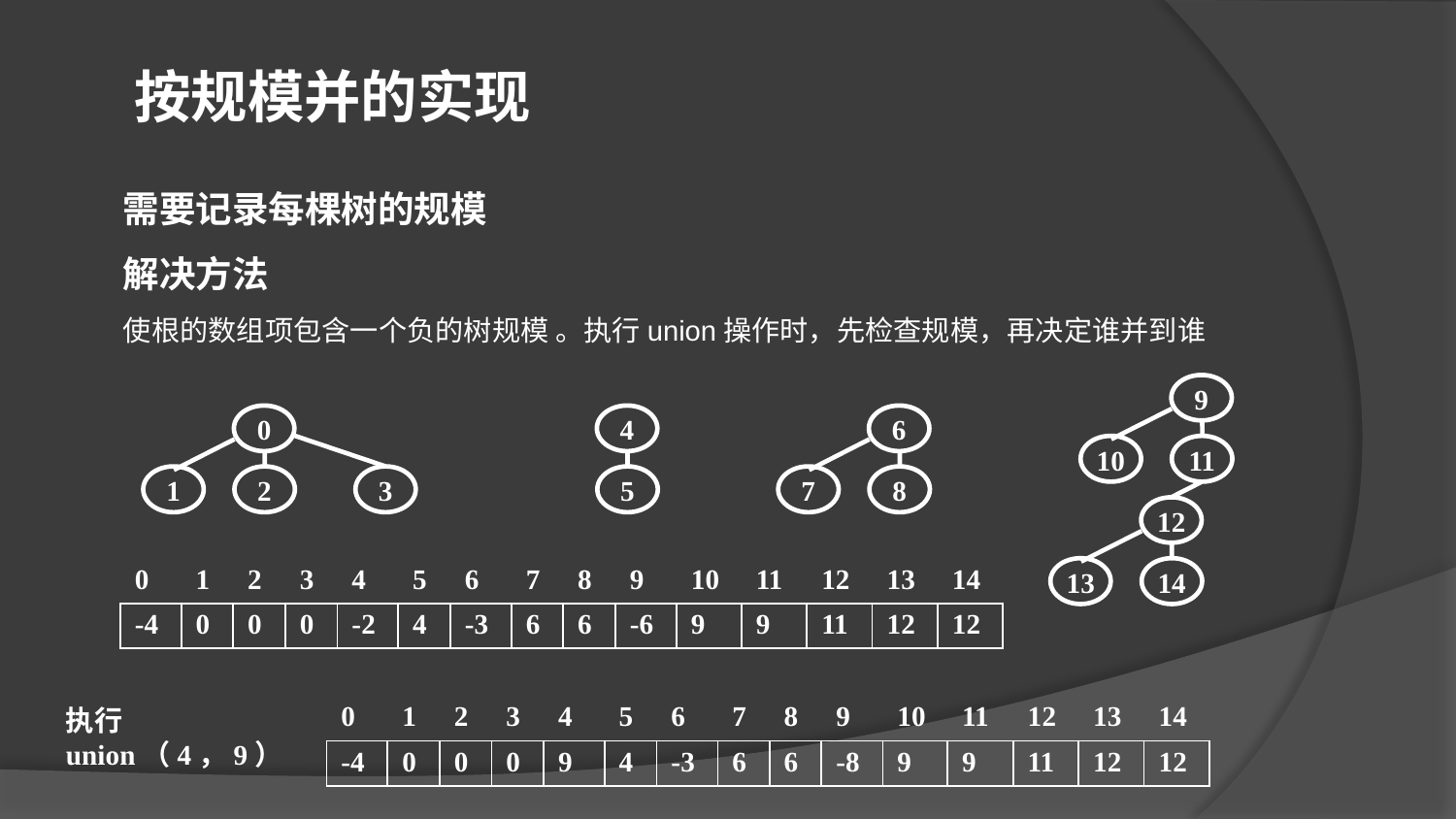

按规模并的实现
需要记录每棵树的规模
解决方法
使根的数组项包含一个负的树规模 。执行union操作时，先检查规模，再决定谁并到谁
9
0
4
6

10
11

1
2
3
5
7
8

12

13
14
| 0 | 1 | 2 | 3 | 4 | 5 | 6 | 7 | 8 | 9 | 10 | 11 | 12 | 13 | 14 |
| --- | --- | --- | --- | --- | --- | --- | --- | --- | --- | --- | --- | --- | --- | --- |
| -4 | 0 | 0 | 0 | -2 | 4 | -3 | 6 | 6 | -6 | 9 | 9 | 11 | 12 | 12 |
执行union（4，9）
| 0 | 1 | 2 | 3 | 4 | 5 | 6 | 7 | 8 | 9 | 10 | 11 | 12 | 13 | 14 |
| --- | --- | --- | --- | --- | --- | --- | --- | --- | --- | --- | --- | --- | --- | --- |
| -4 | 0 | 0 | 0 | 9 | 4 | -3 | 6 | 6 | -8 | 9 | 9 | 11 | 12 | 12 |